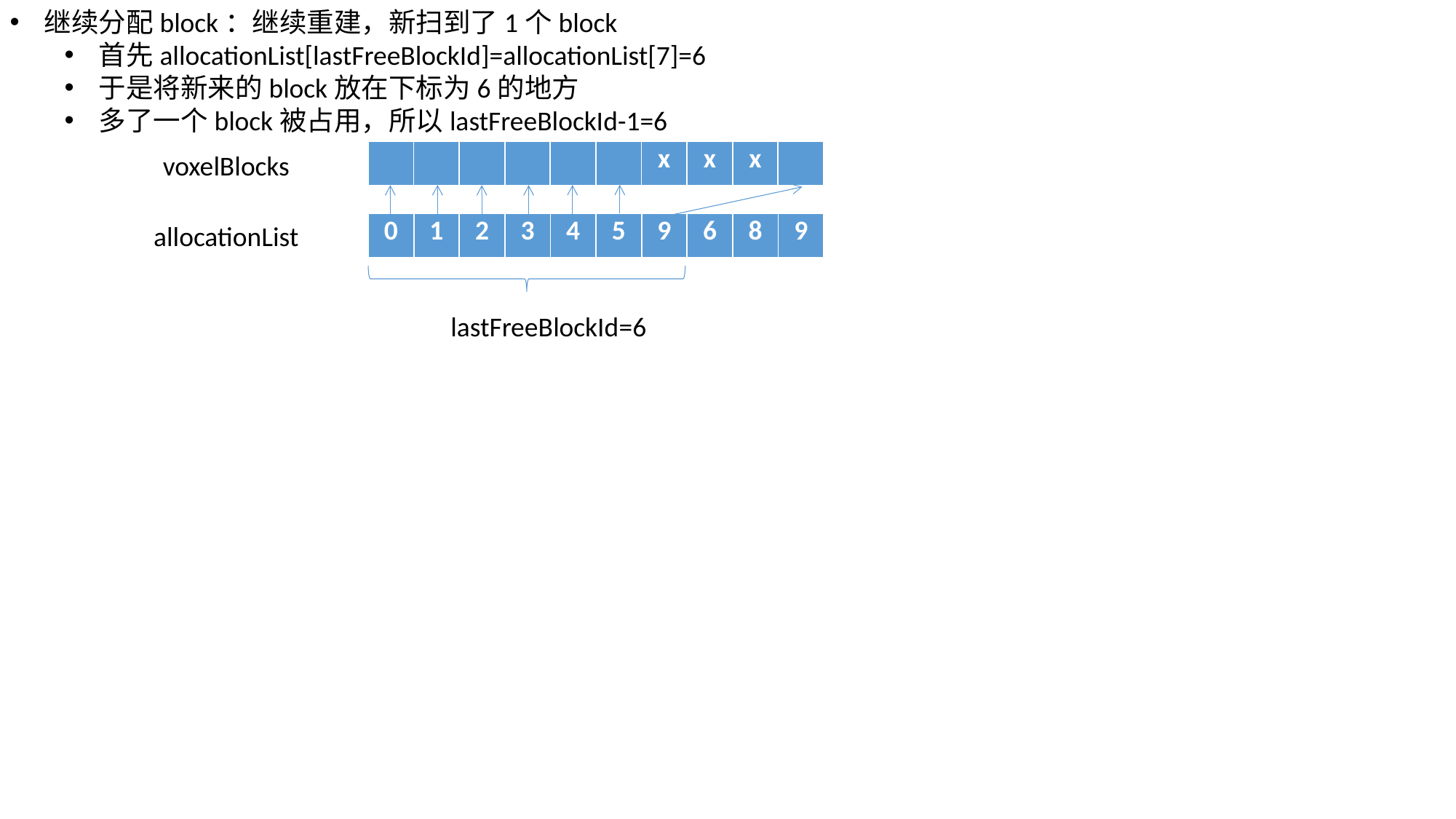

继续分配block：继续重建，新扫到了1个block
首先allocationList[lastFreeBlockId]=allocationList[7]=6
于是将新来的block放在下标为6的地方
多了一个block被占用，所以lastFreeBlockId-1=6

|  |  |  |  |  |  | x | x | x |  |
| --- | --- | --- | --- | --- | --- | --- | --- | --- | --- |
voxelBlocks
allocationList
| 0 | 1 | 2 | 3 | 4 | 5 | 9 | 6 | 8 | 9 |
| --- | --- | --- | --- | --- | --- | --- | --- | --- | --- |
lastFreeBlockId=6